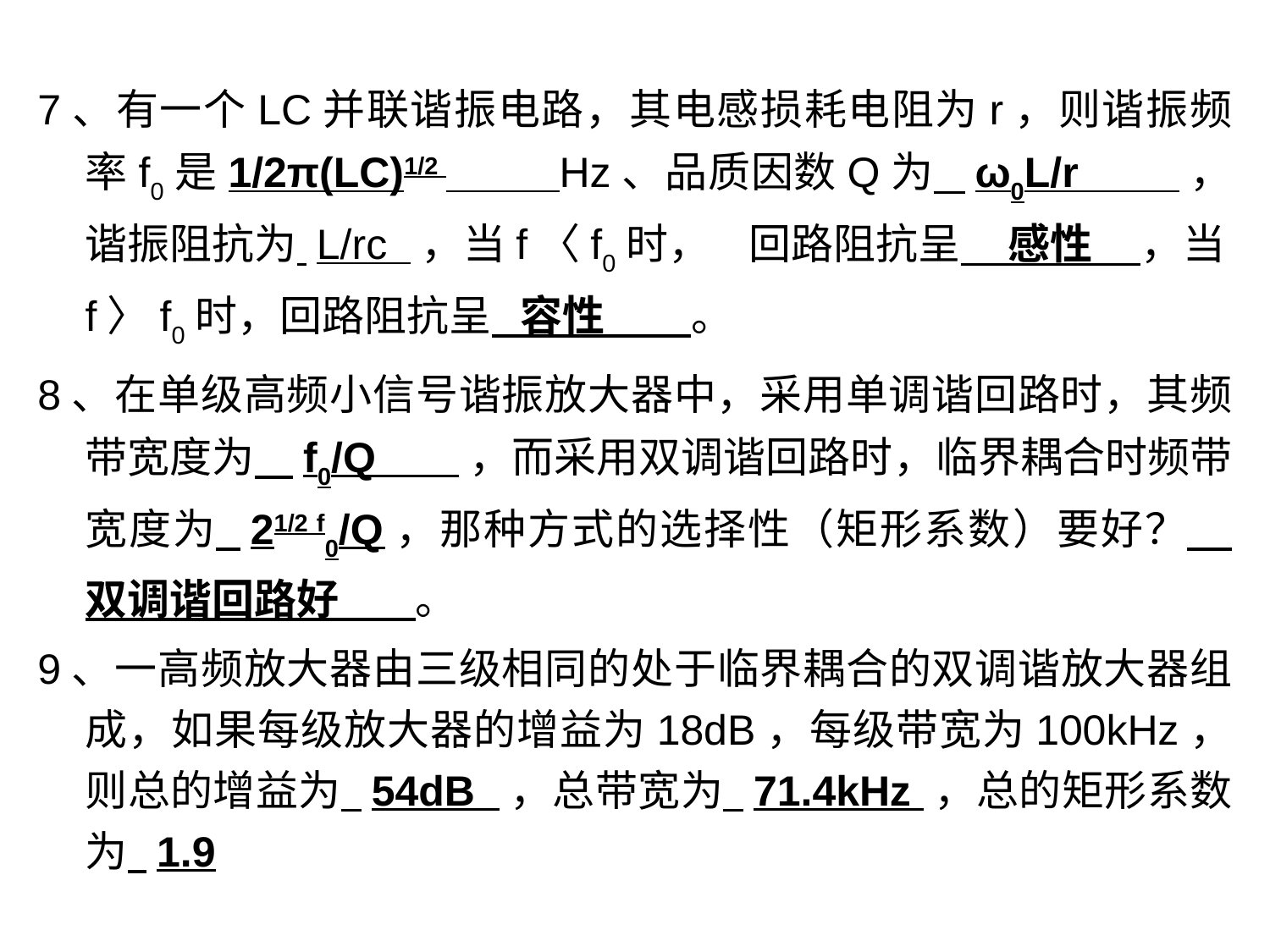

7、有一个LC并联谐振电路，其电感损耗电阻为r，则谐振频率f0是1/2π(LC)1/2          Hz、品质因数Q为   ω0L/r        ，谐振阻抗为 L/rc  ，当f〈f0时，    回路阻抗呈     感性     ，当f〉f0时，回路阻抗呈   容性         。
8、在单级高频小信号谐振放大器中，采用单调谐回路时，其频带宽度为    f0/Q       ，而采用双调谐回路时，临界耦合时频带宽度为  21/2 f0/Q，那种方式的选择性（矩形系数）要好？     双调谐回路好        。
9、一高频放大器由三级相同的处于临界耦合的双调谐放大器组成，如果每级放大器的增益为18dB，每级带宽为100kHz，则总的增益为  54dB  ，总带宽为  71.4kHz ，总的矩形系数为  1.9
12